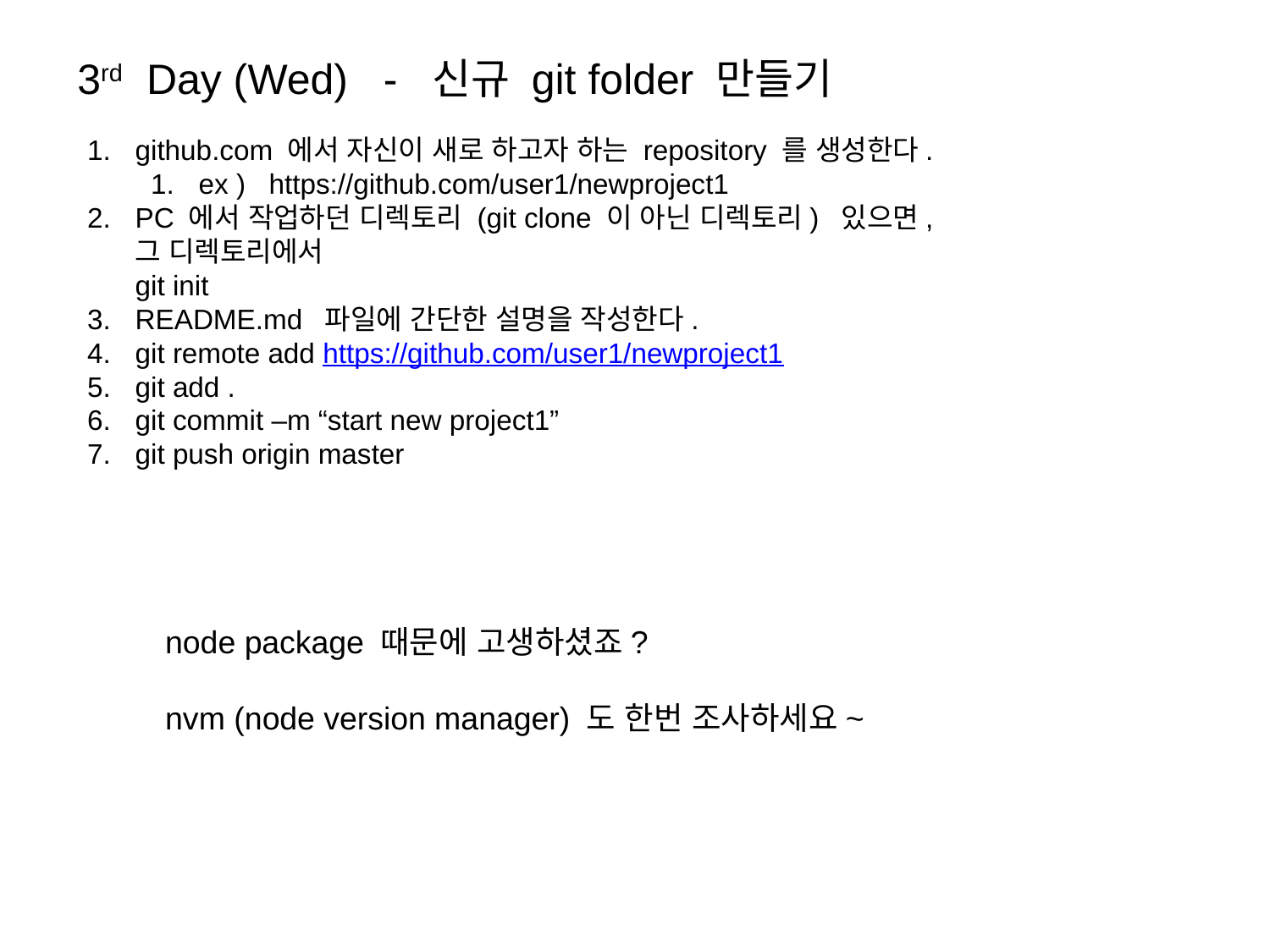

3rd  Day (Wed)   -  신규 git folder 만들기
github.com 에서 자신이 새로 하고자 하는 repository 를 생성한다.
ex )   https://github.com/user1/newproject1
PC 에서 작업하던 디렉토리 (git clone 이 아닌 디렉토리)  있으면,
그 디렉토리에서
git init
README.md  파일에 간단한 설명을 작성한다.
git remote add https://github.com/user1/newproject1
git add .
git commit –m “start new project1”
git push origin master
node package 때문에 고생하셨죠?
nvm (node version manager) 도 한번 조사하세요~